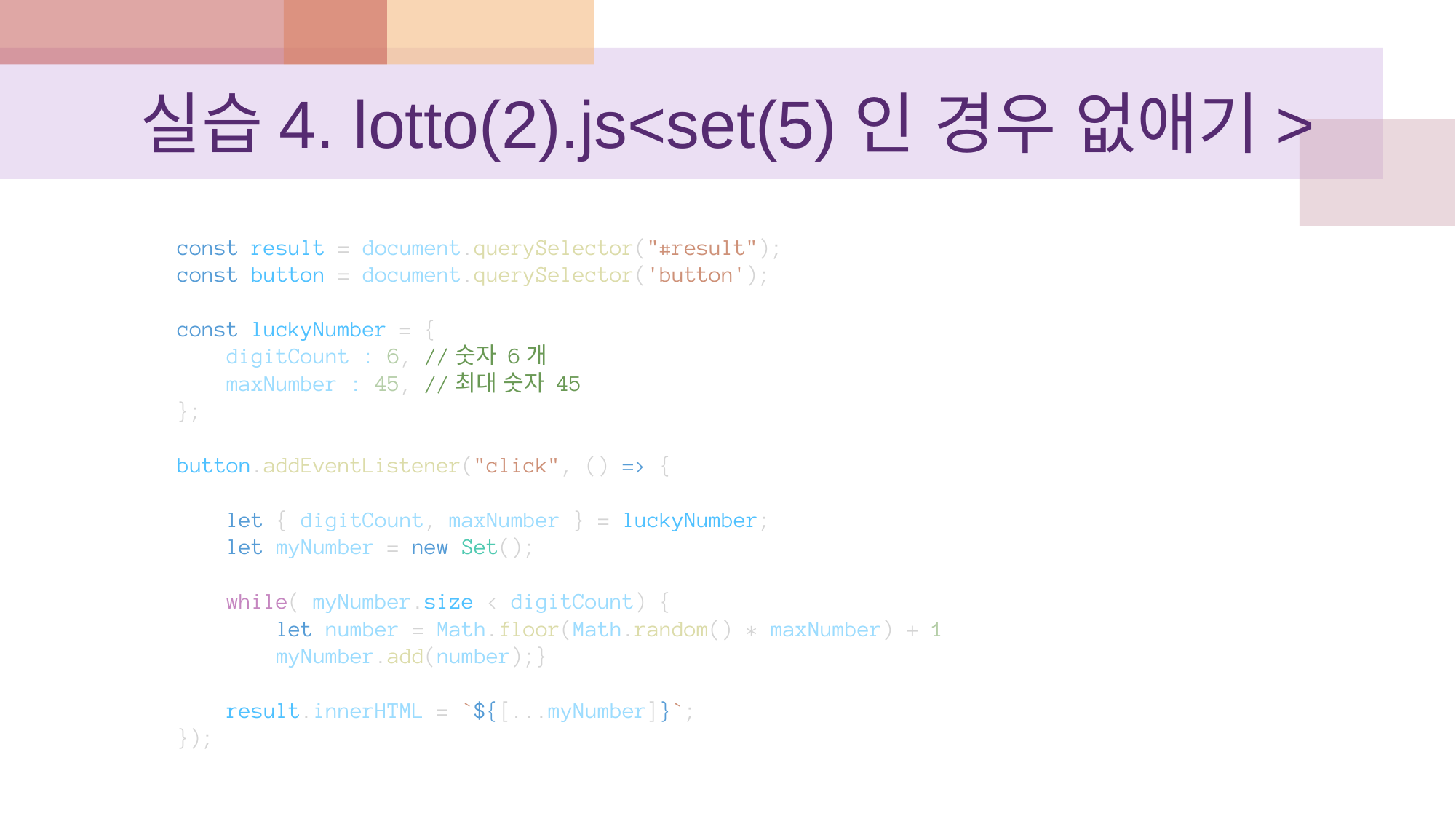

# 실습4. lotto(2).js<set(5)인 경우 없애기>
const result = document.querySelector("#result");
const button = document.querySelector('button');
const luckyNumber = {
    digitCount : 6, //숫자 6개
    maxNumber : 45, //최대 숫자 45
};
button.addEventListener("click", () => {

    let { digitCount, maxNumber } = luckyNumber;
    let myNumber = new Set();
    while( myNumber.size < digitCount) {
        let number = Math.floor(Math.random() * maxNumber) + 1
        myNumber.add(number);}

    result.innerHTML = `${[...myNumber]}`;
});